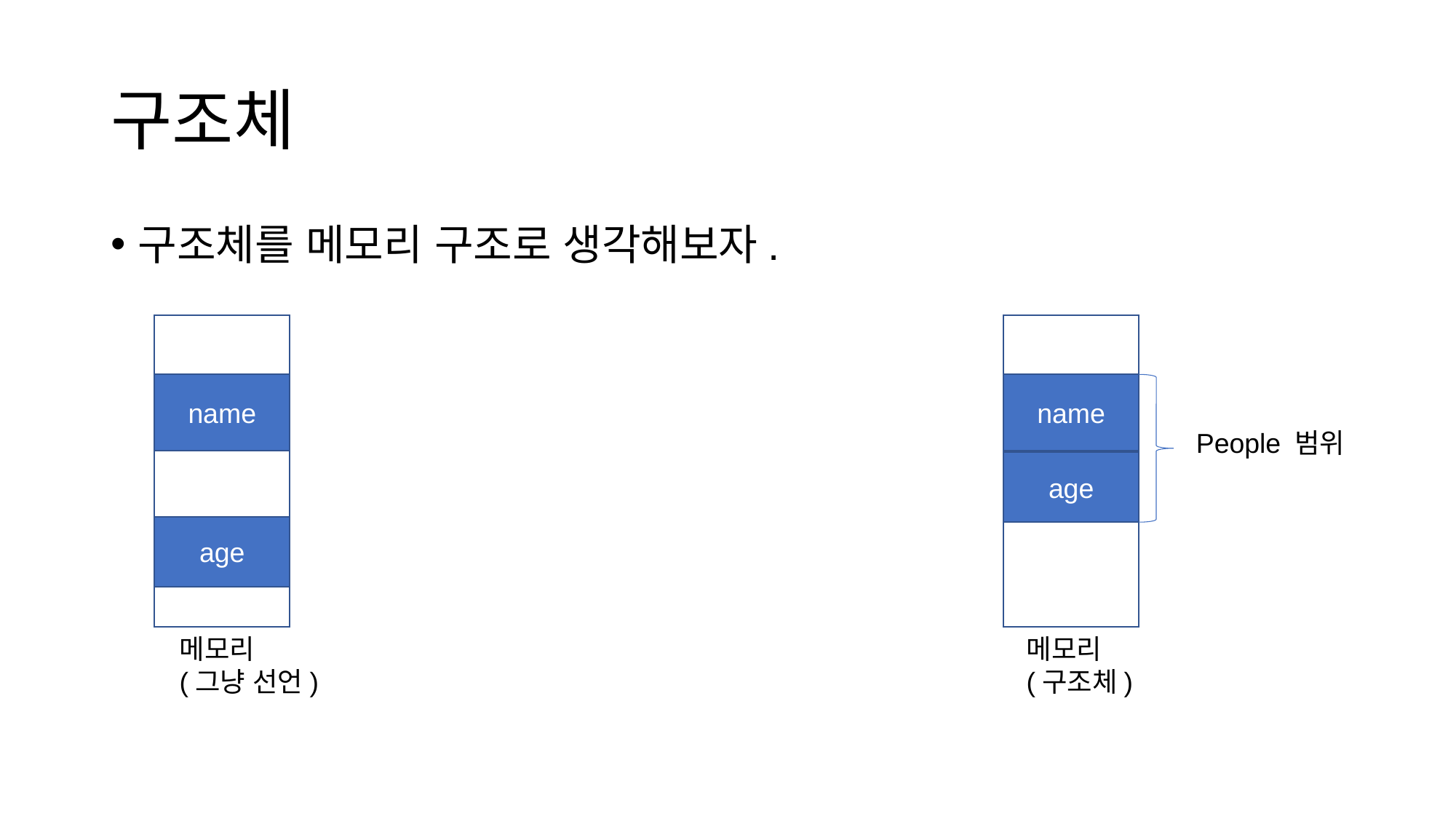

# 구조체
구조체를 메모리 구조로 생각해보자.

name
name

People 범위
age
age
메모리
(그냥 선언)
메모리
(구조체)